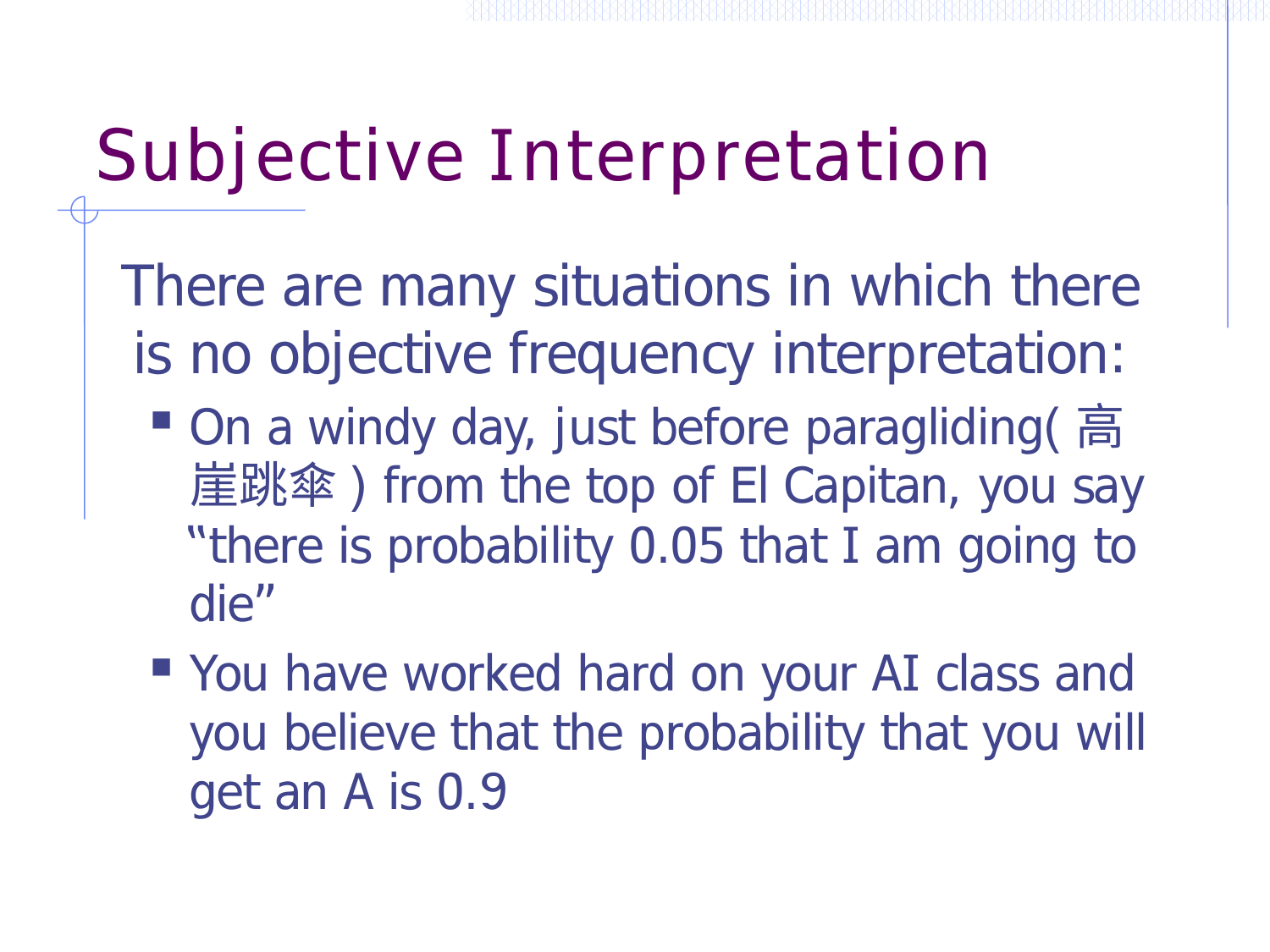

# Subjective Interpretation
  There are many situations in which there is no objective frequency interpretation:
On a windy day, just before paragliding(高崖跳傘) from the top of El Capitan, you say “there is probability 0.05 that I am going to die”
You have worked hard on your AI class and you believe that the probability that you will get an A is 0.9